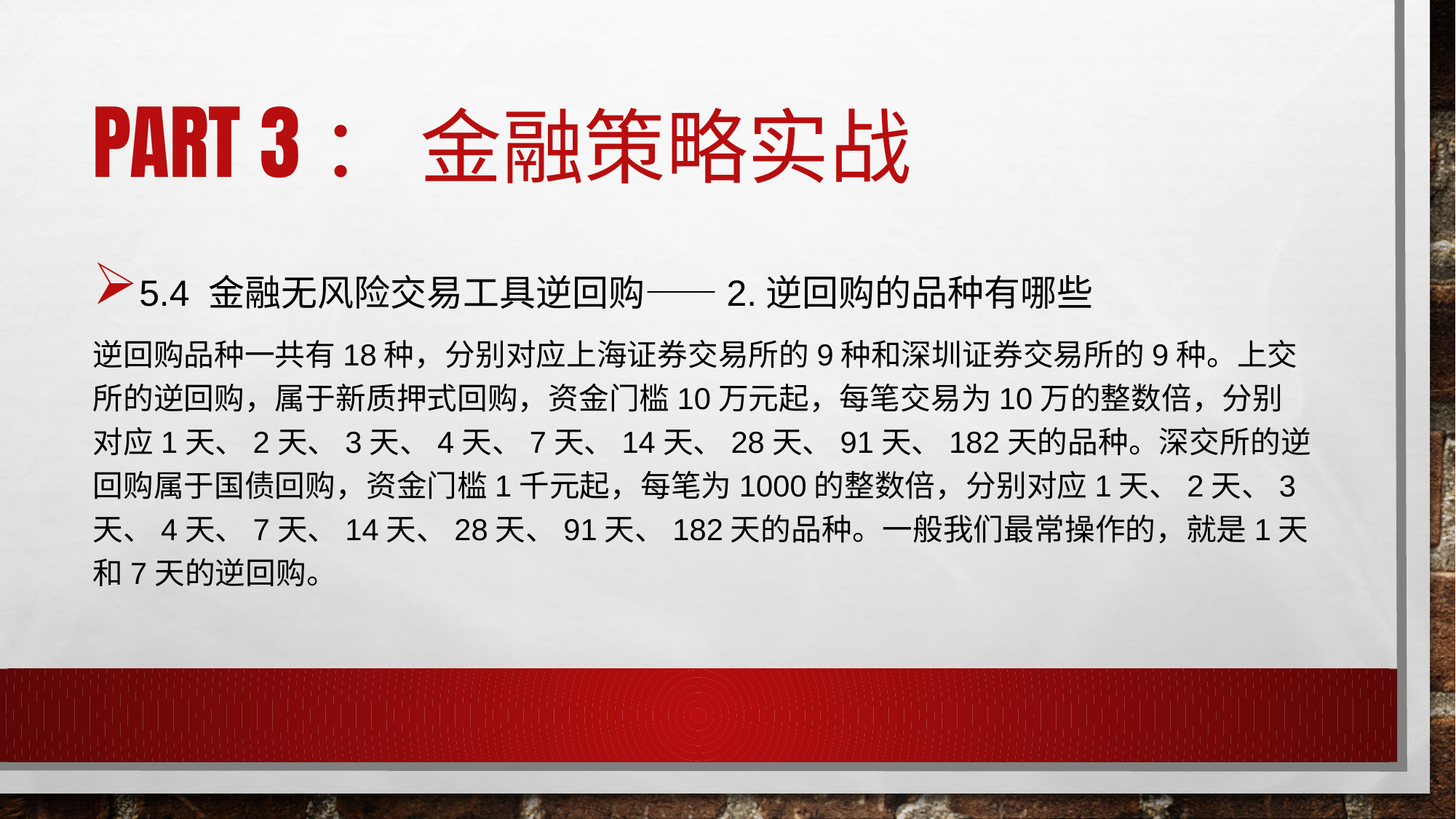

# Part 3： 金融策略实战
5.4 金融无风险交易工具逆回购——2.逆回购的品种有哪些
逆回购品种一共有18种，分别对应上海证券交易所的9种和深圳证券交易所的9种。上交所的逆回购，属于新质押式回购，资金门槛10万元起，每笔交易为10万的整数倍，分别对应1天、2天、3天、4天、7天、14天、28天、91天、182天的品种。深交所的逆回购属于国债回购，资金门槛1千元起，每笔为1000的整数倍，分别对应1天、2天、3天、4天、7天、14天、28天、91天、182天的品种。一般我们最常操作的，就是1天和7天的逆回购。